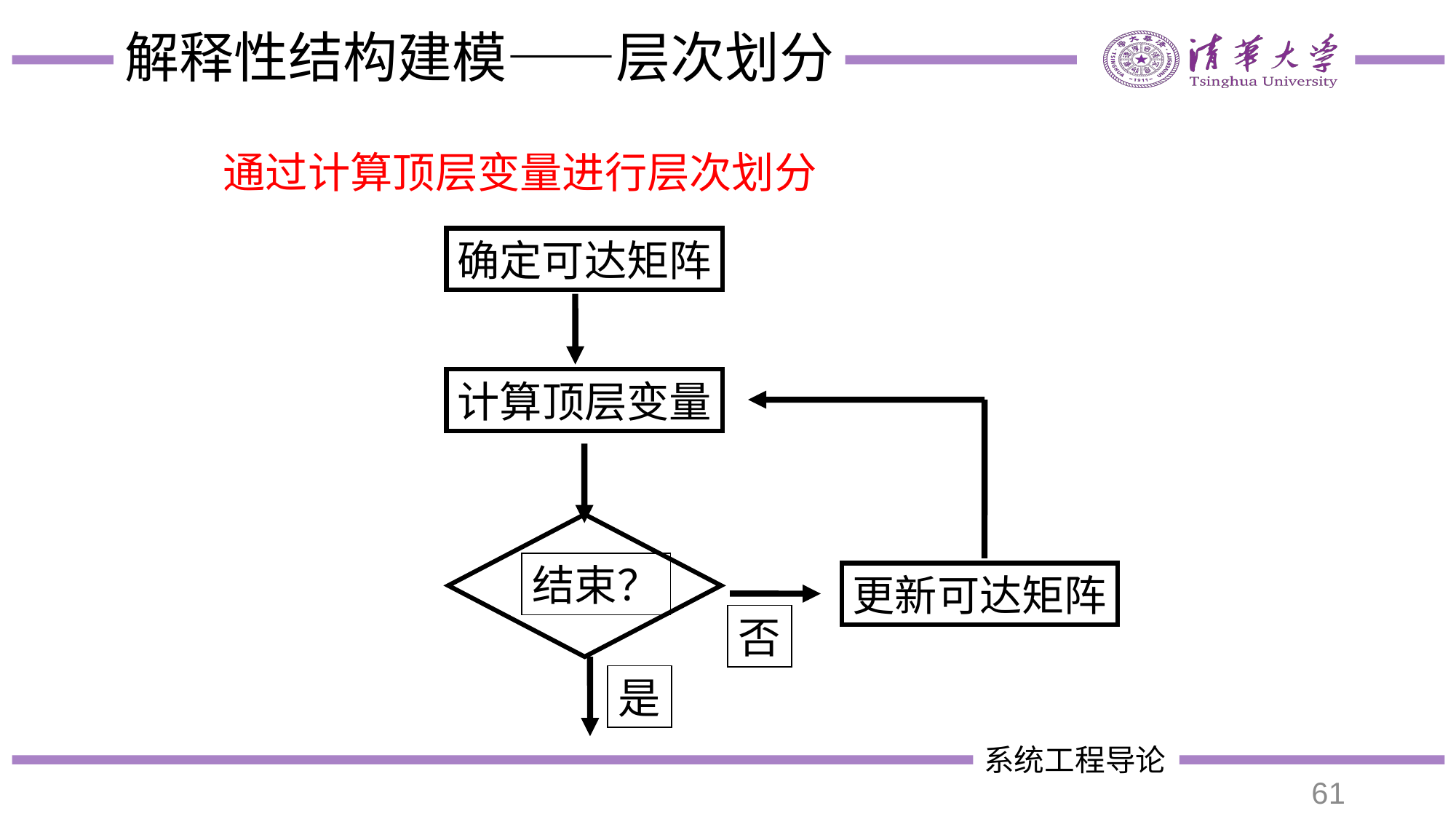

# 解释性结构建模——层次划分
通过计算顶层变量进行层次划分
确定可达矩阵

计算顶层变量

结束？

更新可达矩阵
否

是
61